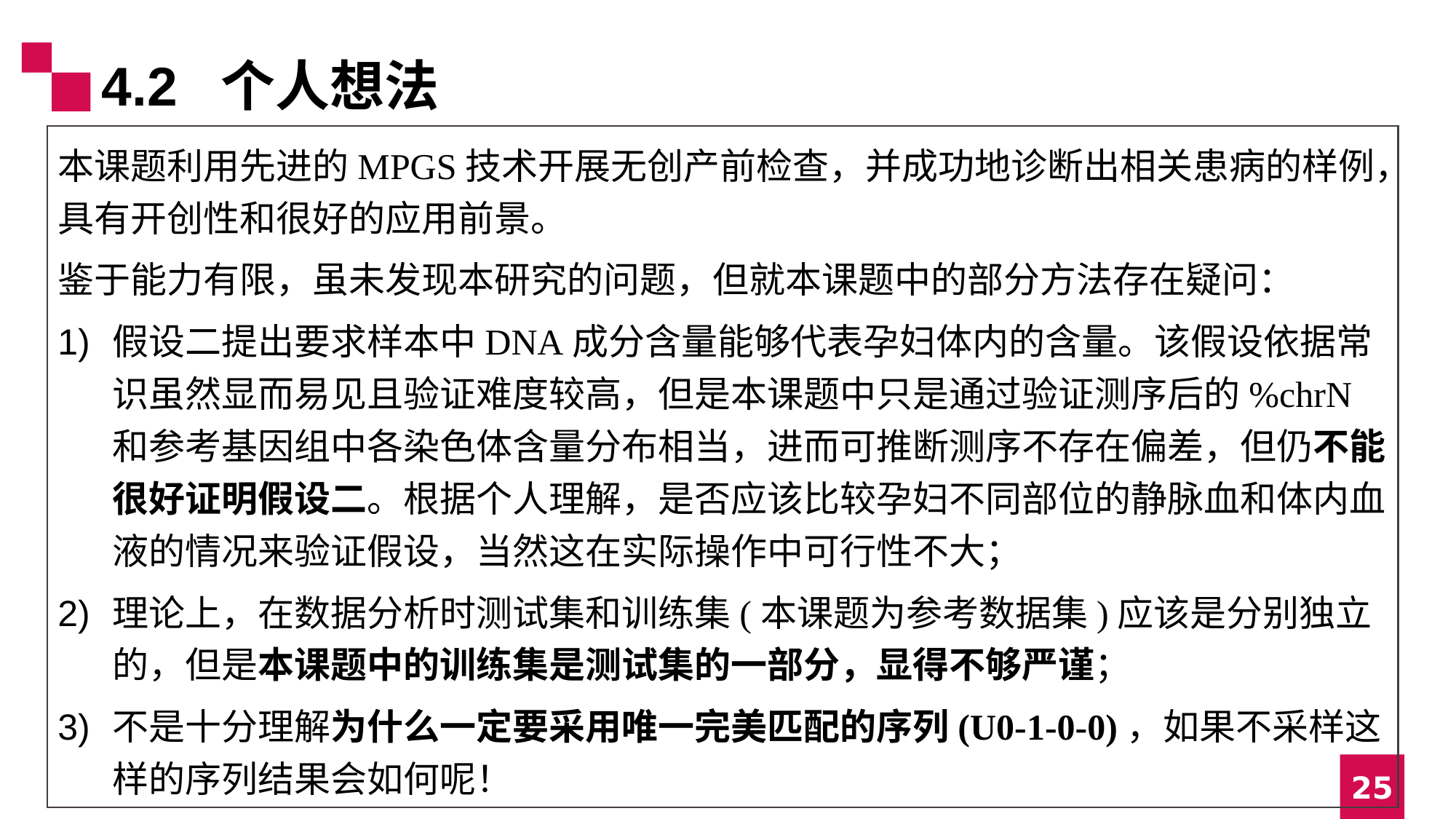

4.2  个人想法
本课题利用先进的MPGS技术开展无创产前检查，并成功地诊断出相关患病的样例，具有开创性和很好的应用前景。
鉴于能力有限，虽未发现本研究的问题，但就本课题中的部分方法存在疑问：
假设二提出要求样本中DNA成分含量能够代表孕妇体内的含量。该假设依据常识虽然显而易见且验证难度较高，但是本课题中只是通过验证测序后的%chrN和参考基因组中各染色体含量分布相当，进而可推断测序不存在偏差，但仍不能很好证明假设二。根据个人理解，是否应该比较孕妇不同部位的静脉血和体内血液的情况来验证假设，当然这在实际操作中可行性不大；
理论上，在数据分析时测试集和训练集(本课题为参考数据集)应该是分别独立的，但是本课题中的训练集是测试集的一部分，显得不够严谨；
不是十分理解为什么一定要采用唯一完美匹配的序列(U0-1-0-0)，如果不采样这样的序列结果会如何呢！
25